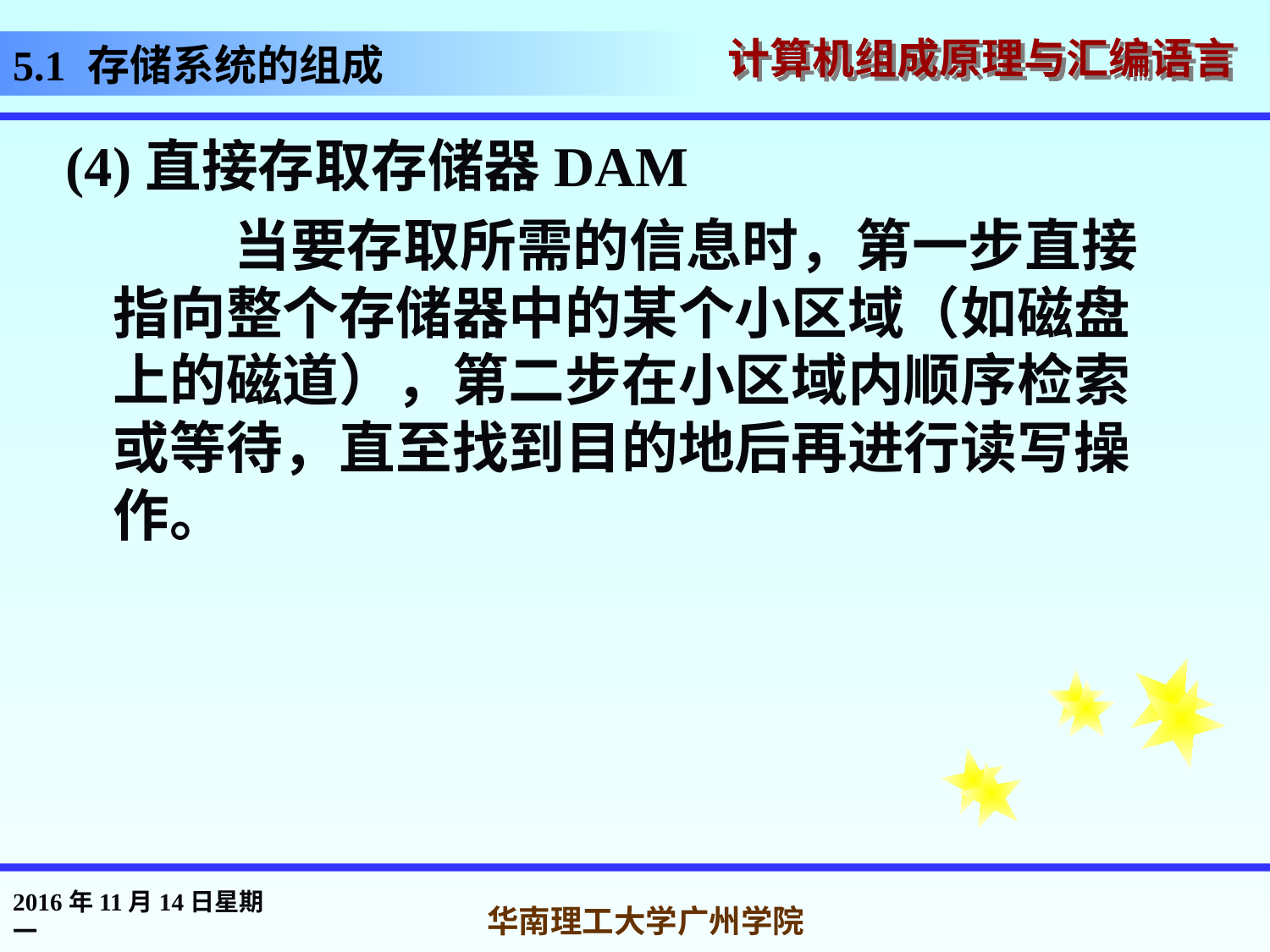

# 5.1 存储系统的组成
(4)直接存取存储器DAM
            当要存取所需的信息时，第一步直接指向整个存储器中的某个小区域（如磁盘上的磁道），第二步在小区域内顺序检索或等待，直至找到目的地后再进行读写操作。
2016年11月14日星期一
华南理工大学广州学院